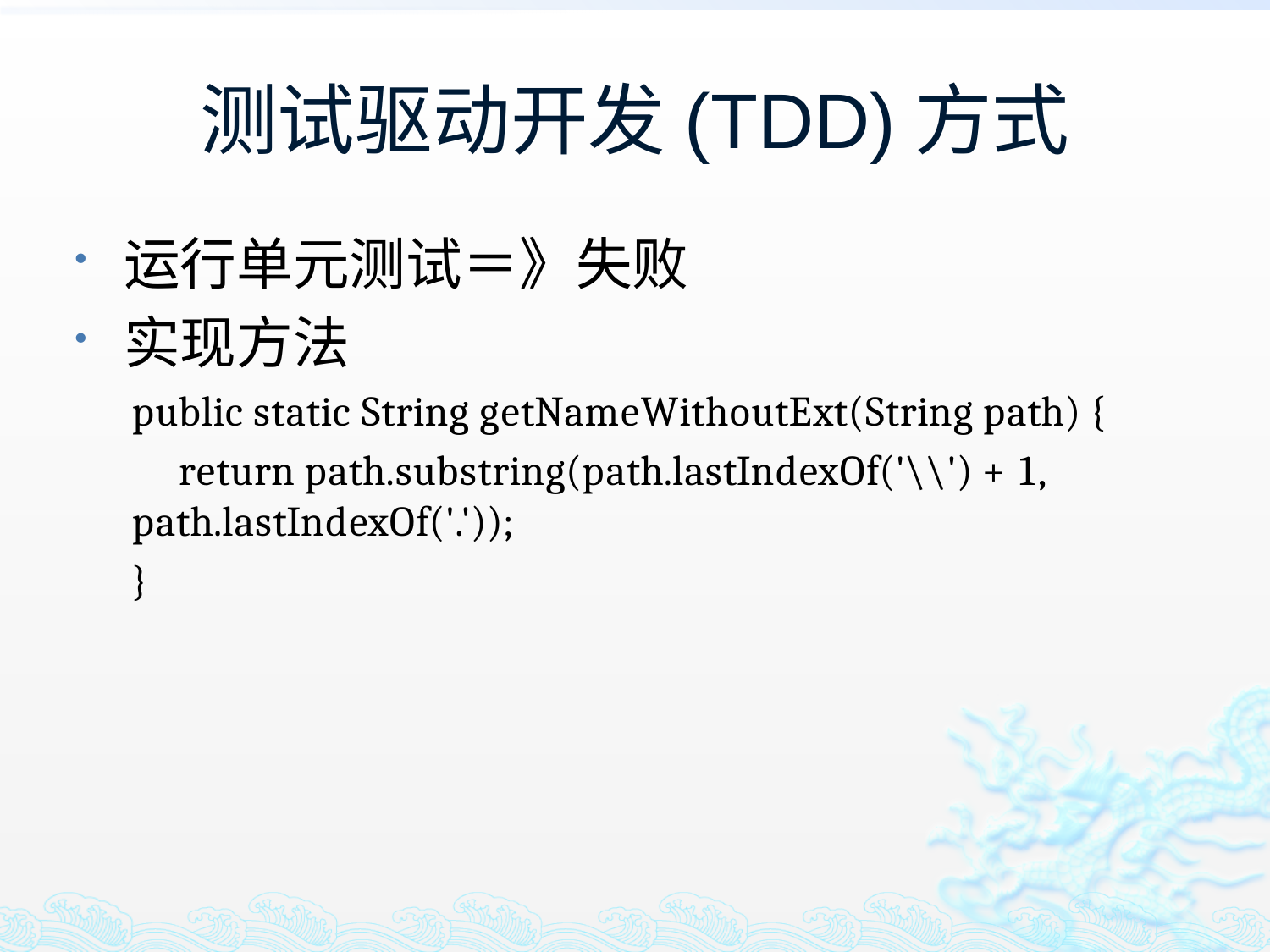

# 测试驱动开发(TDD)方式
运行单元测试＝》失败
实现方法
public static String getNameWithoutExt(String path) {
     return path.substring(path.lastIndexOf('\\') + 1, path.lastIndexOf('.'));
}